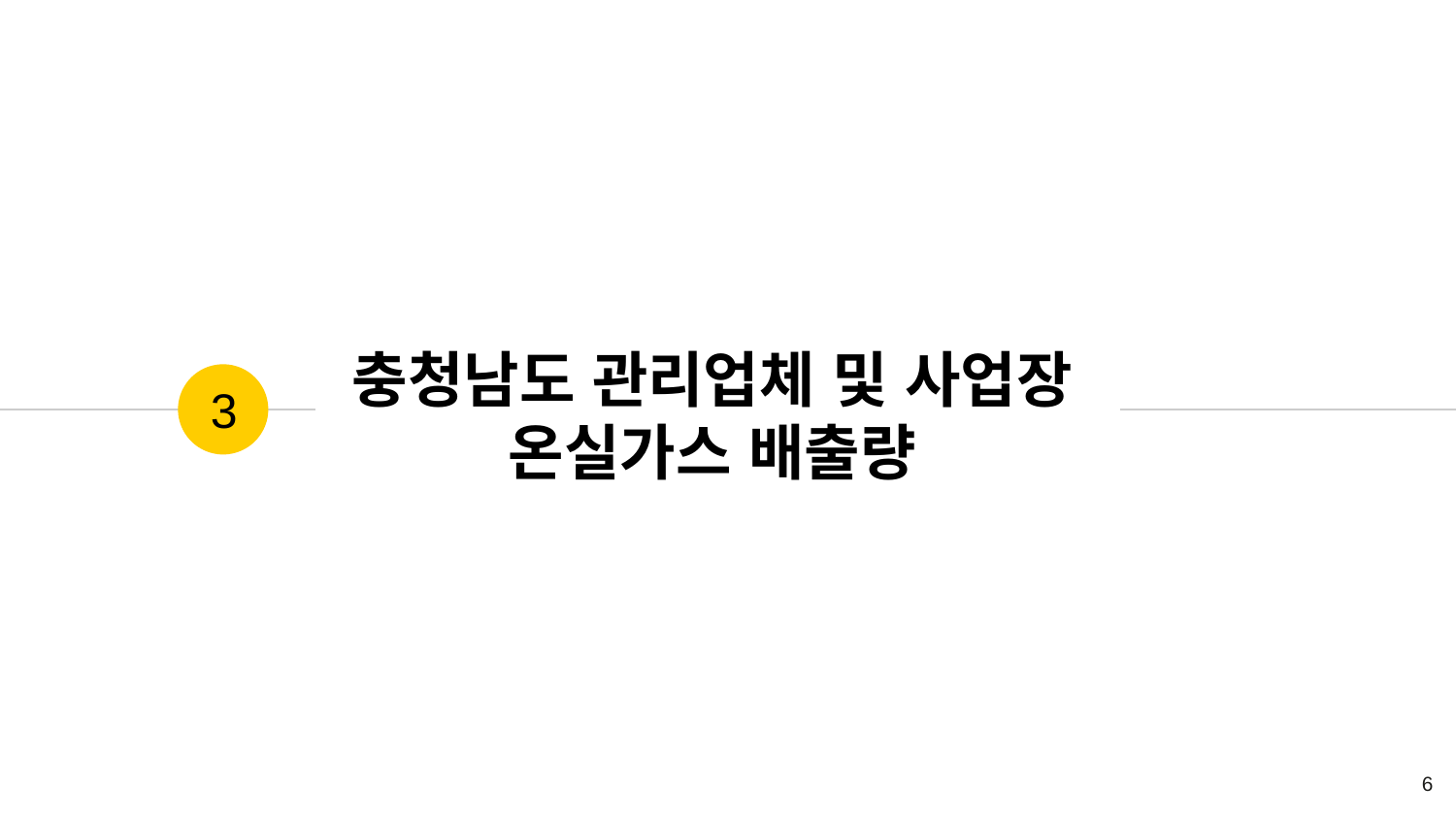

# 충청남도 관리업체 및 사업장 온실가스 배출량
3
6